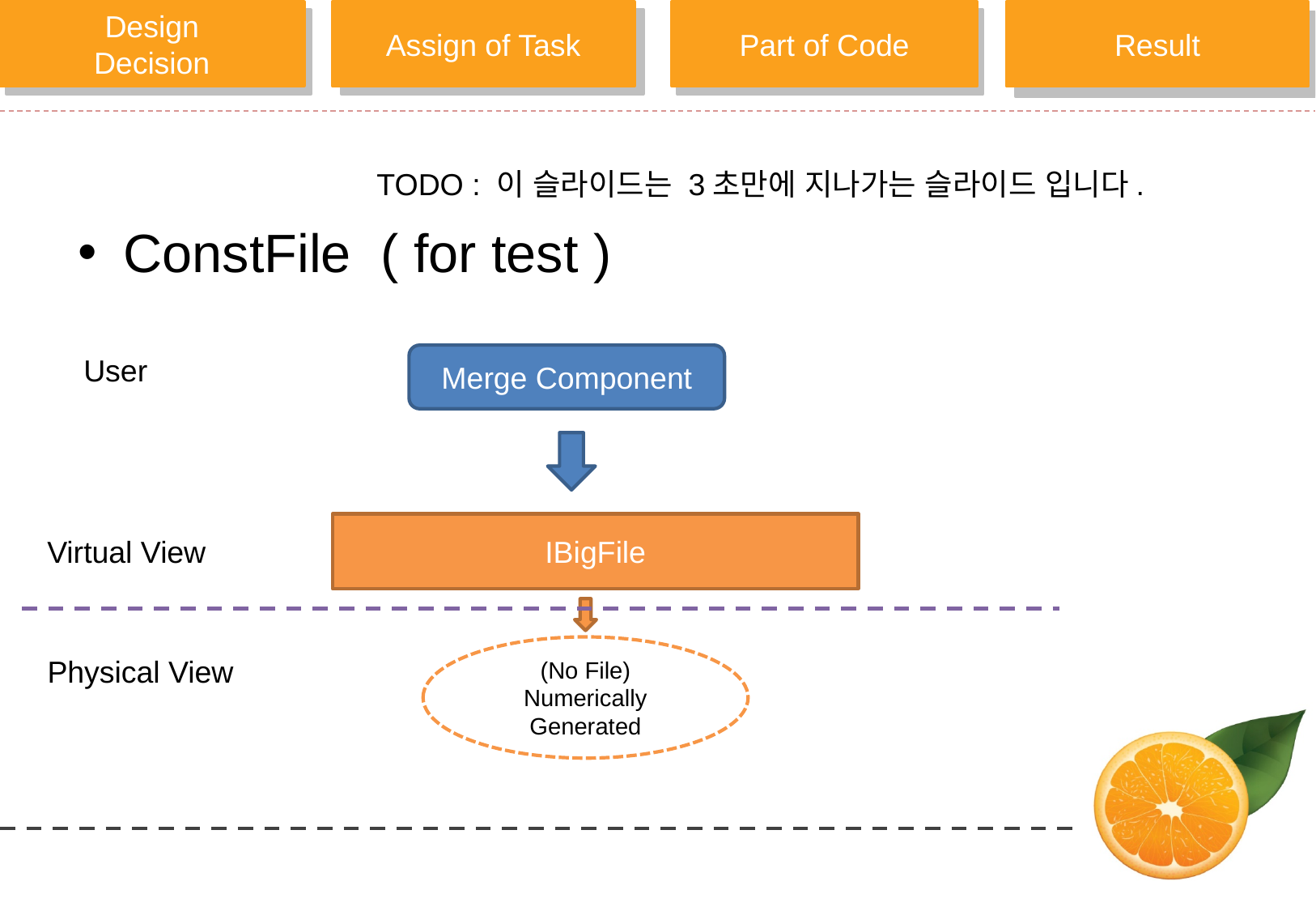

TODO : 이 슬라이드는 3초만에 지나가는 슬라이드 입니다.
ConstFile  ( for test )
User
Merge Component

IBigFile
Virtual View

(No File)
Numerically Generated
Physical View